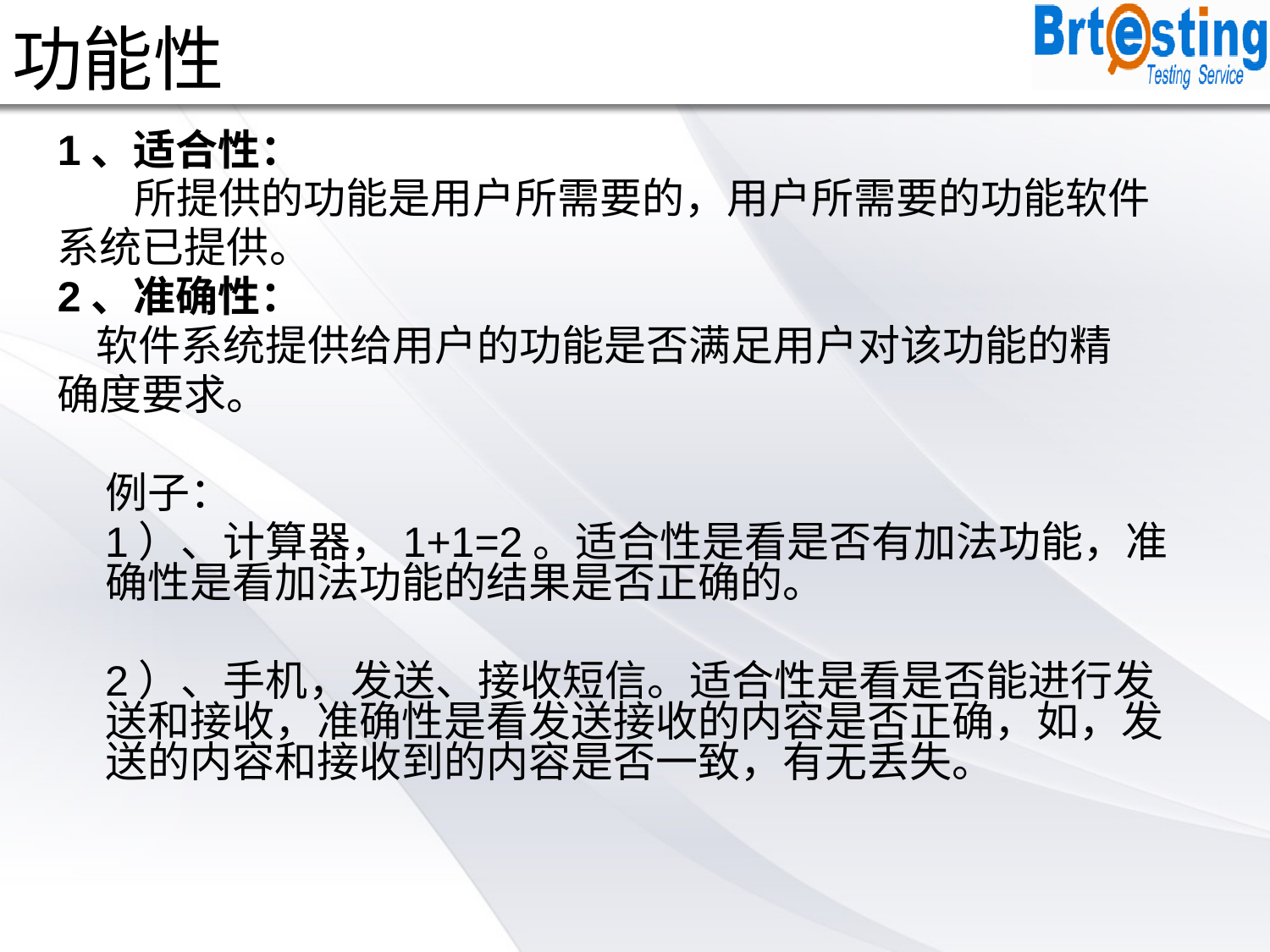

# 功能性
1、适合性：
	  所提供的功能是用户所需要的，用户所需要的功能软件
系统已提供。
2、准确性：
   软件系统提供给用户的功能是否满足用户对该功能的精
确度要求。

	例子：
	1）、计算器，1+1=2。适合性是看是否有加法功能，准确性是看加法功能的结果是否正确的。

	2）、手机，发送、接收短信。适合性是看是否能进行发送和接收，准确性是看发送接收的内容是否正确，如，发送的内容和接收到的内容是否一致，有无丢失。